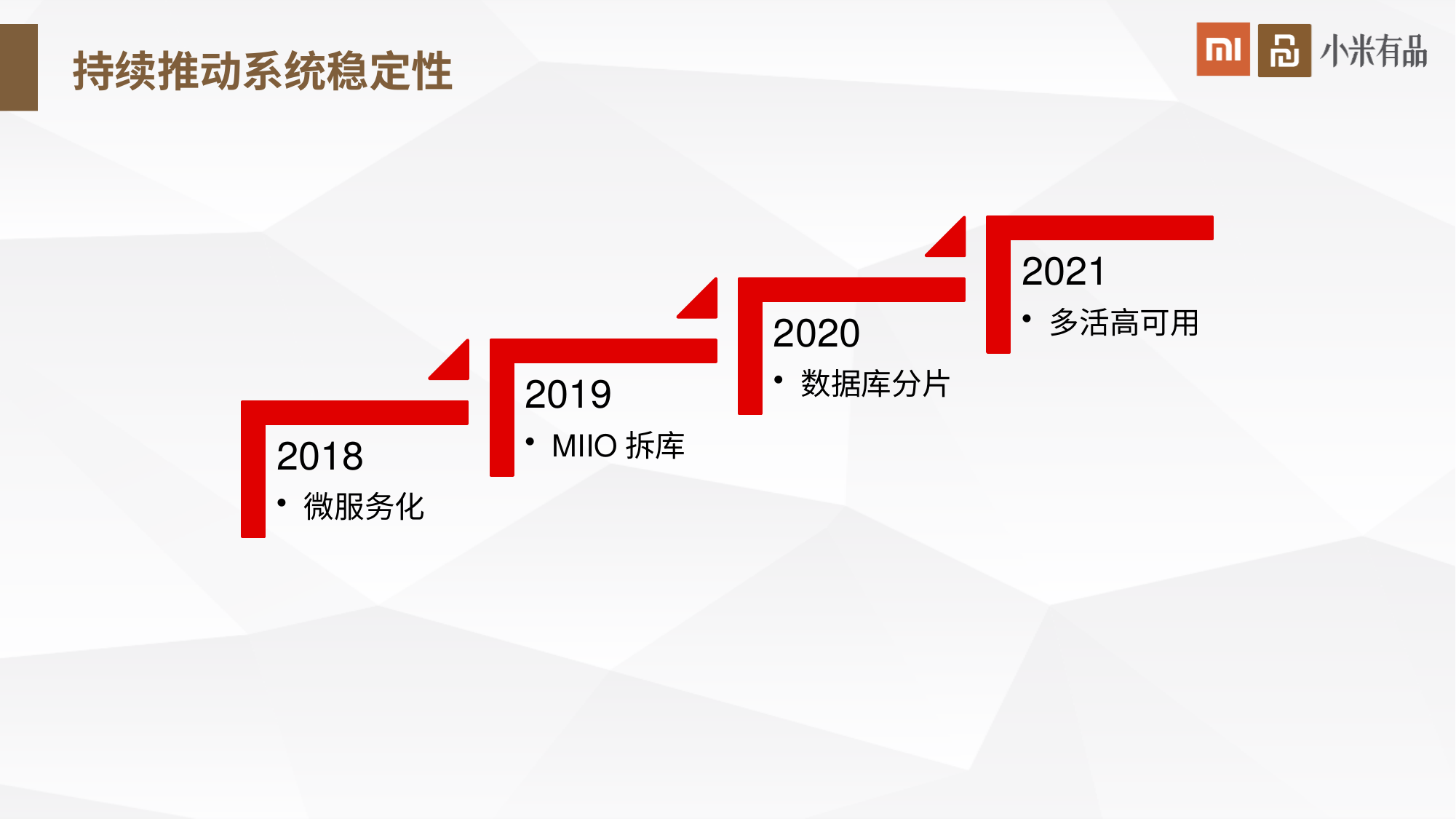

持续推动系统稳定性
2018
微服务化
2019
MIIO拆库
2020
数据库分片
2021
多活高可用